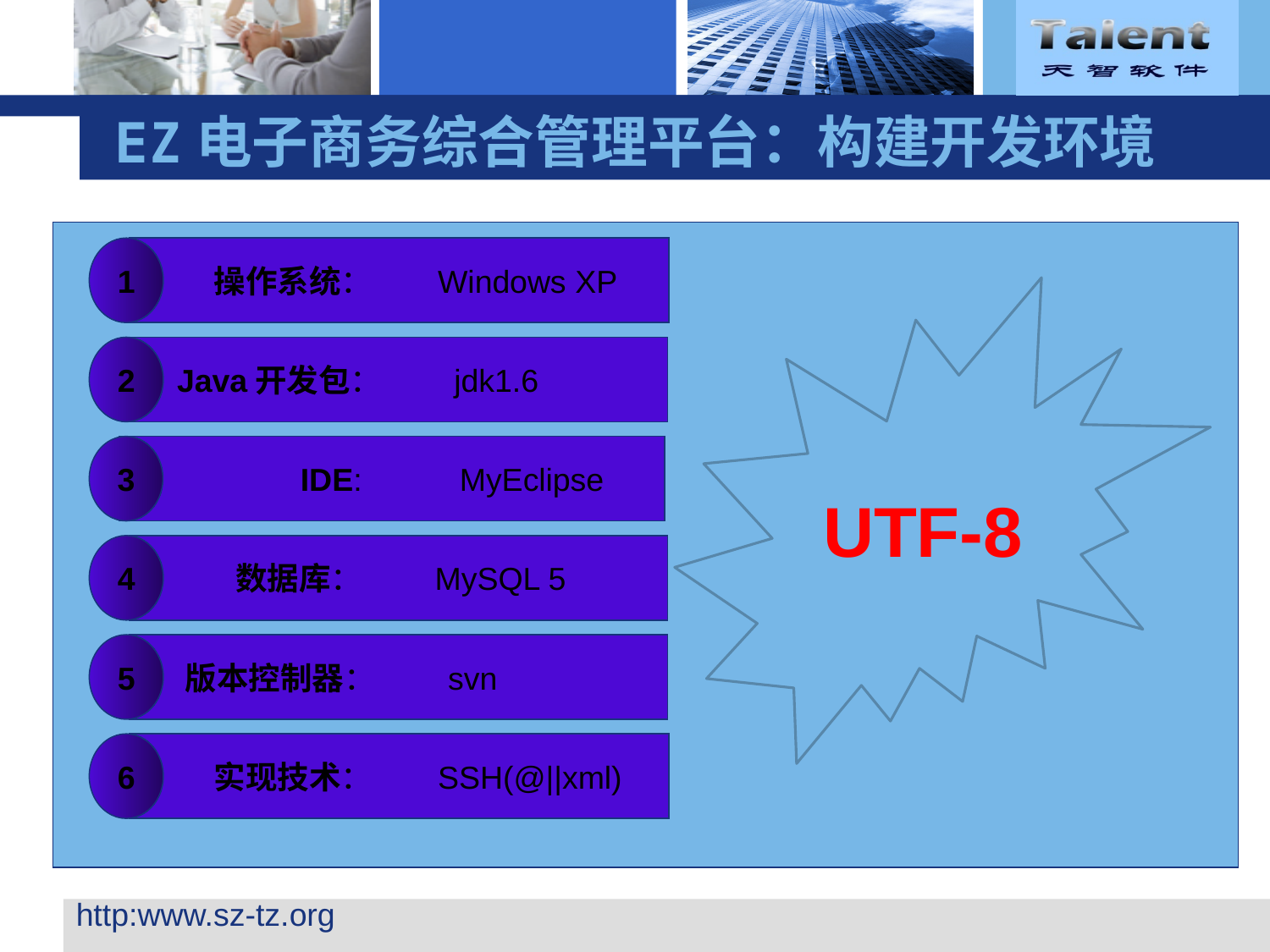

# EZ电子商务综合管理平台：构建开发环境

1
         操作系统：        Windows XP
UTF-8
2
    Java开发包：         jdk1.6
3
                   IDE:           MyEclipse
4
            数据库：         MySQL 5
5
     版本控制器：         svn
6
         实现技术：        SSH(@||xml)